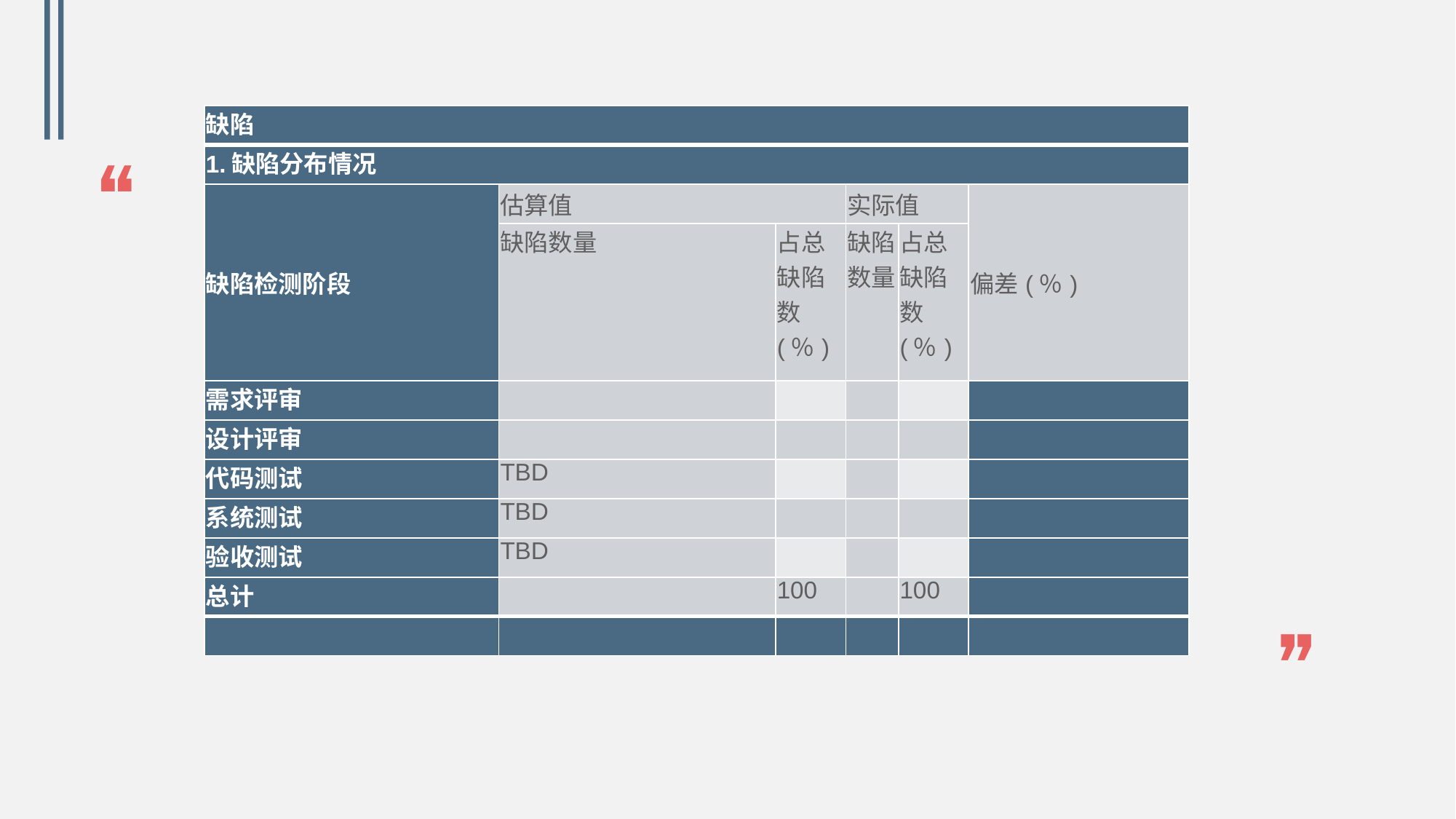

| 缺陷 |  |  |  |  |  |
| --- | --- | --- | --- | --- | --- |
| 1.缺陷分布情况 |  |  |  |  |  |
| 缺陷检测阶段 | 估算值 |  | 实际值 |  | 偏差(％) |
|  | 缺陷数量 | 占总缺陷数(％) | 缺陷数量 | 占总缺陷数(％) |  |
| 需求评审 |  |  |  |  |  |
| 设计评审 |  |  |  |  |  |
| 代码测试 | TBD |  |  |  |  |
| 系统测试 | TBD |  |  |  |  |
| 验收测试 | TBD |  |  |  |  |
| 总计 |  | 100 |  | 100 |  |
|  |  |  |  |  |  |
“
”